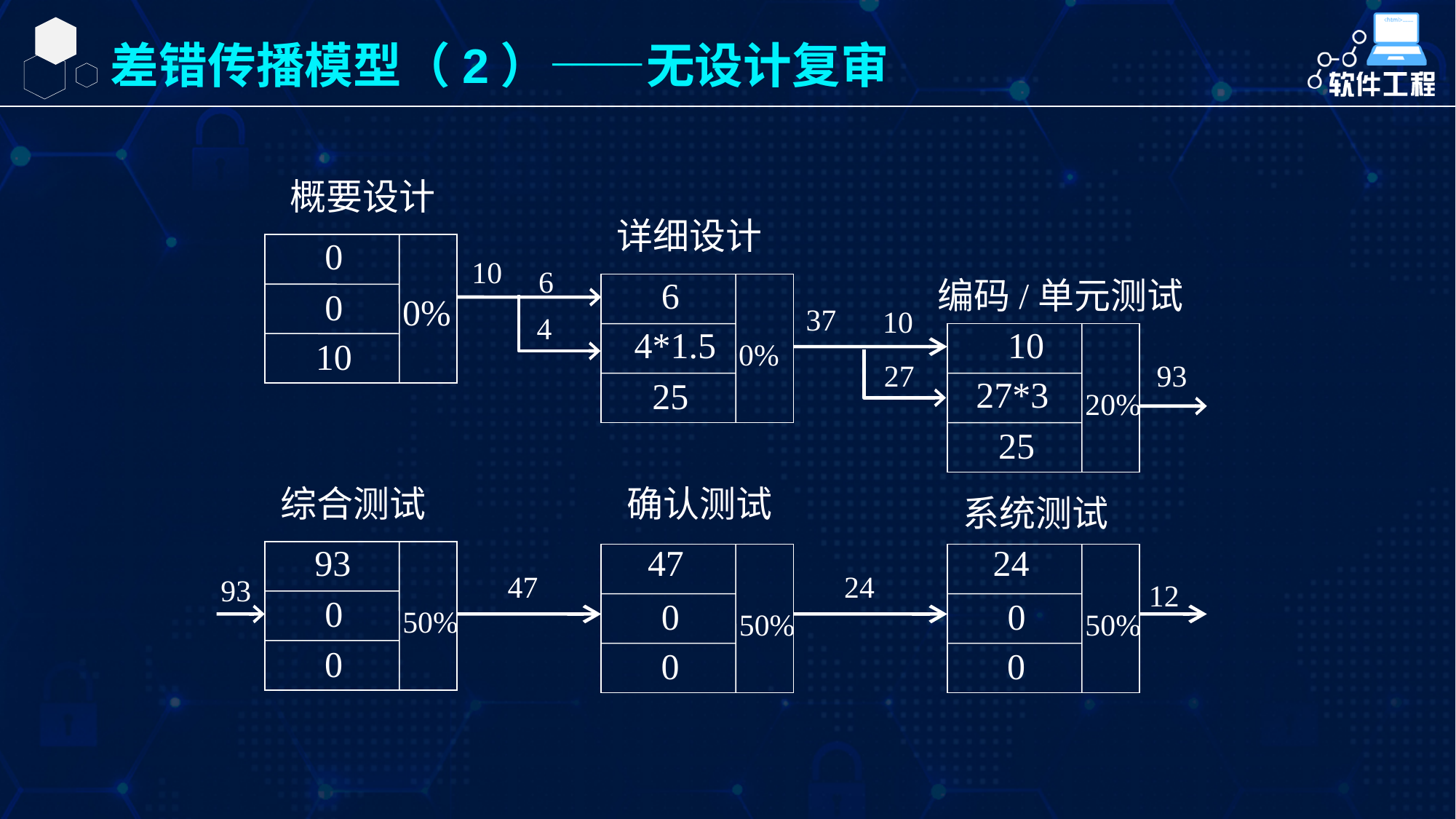

差错传播模型（2）——无设计复审

概要设计
详细设计
0

0

0%
10

10
6
6
编码/单元测试

37

10
4

4*1.5
10

20%
25

27*3

0%

27
93
25

综合测试
确认测试
系统测试
93
47
24

47
24
93
12
0
0
0

50%
50%
50%

 0
 0
 0